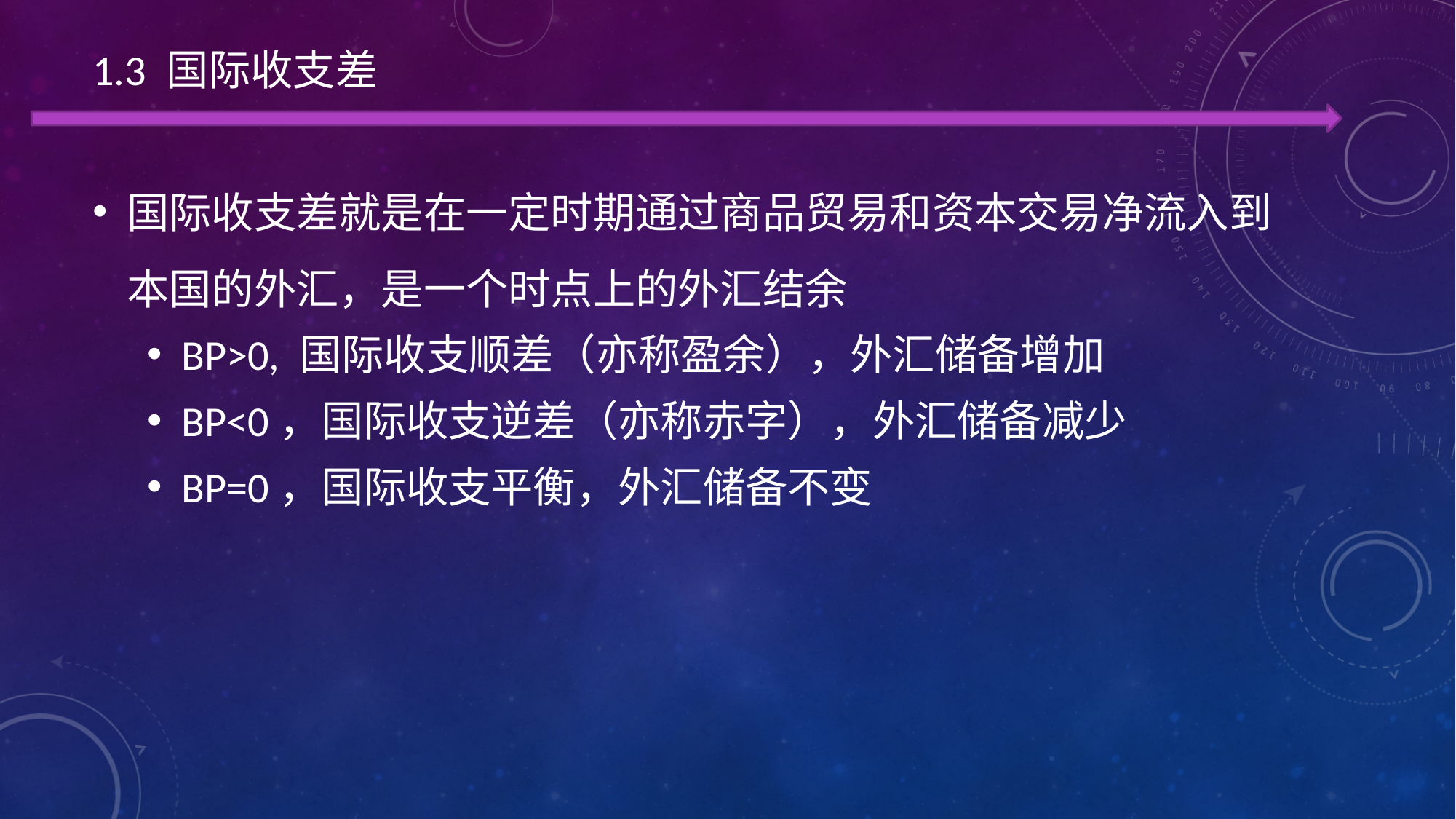

# 1.3 国际收支差

国际收支差就是在一定时期通过商品贸易和资本交易净流入到本国的外汇，是一个时点上的外汇结余
BP>0, 国际收支顺差（亦称盈余），外汇储备增加
BP<0，国际收支逆差（亦称赤字），外汇储备减少
BP=0，国际收支平衡，外汇储备不变